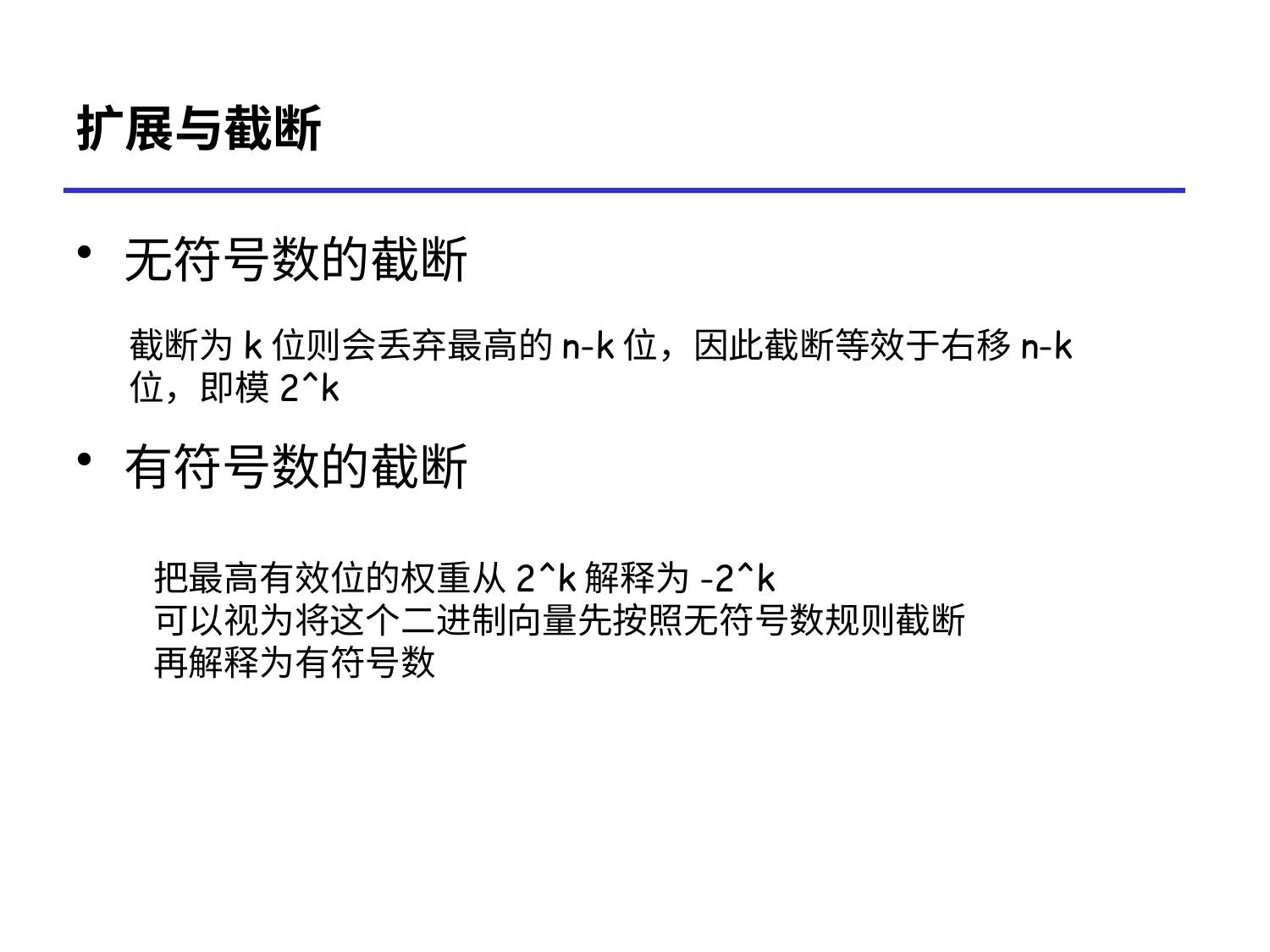

# 扩展与截断
无符号数的截断

有符号数的截断

截断为k位则会丢弃最高的n-k位，因此截断等效于右移n-k位，即模2^k
把最高有效位的权重从2^k解释为-2^k
可以视为将这个二进制向量先按照无符号数规则截断
再解释为有符号数